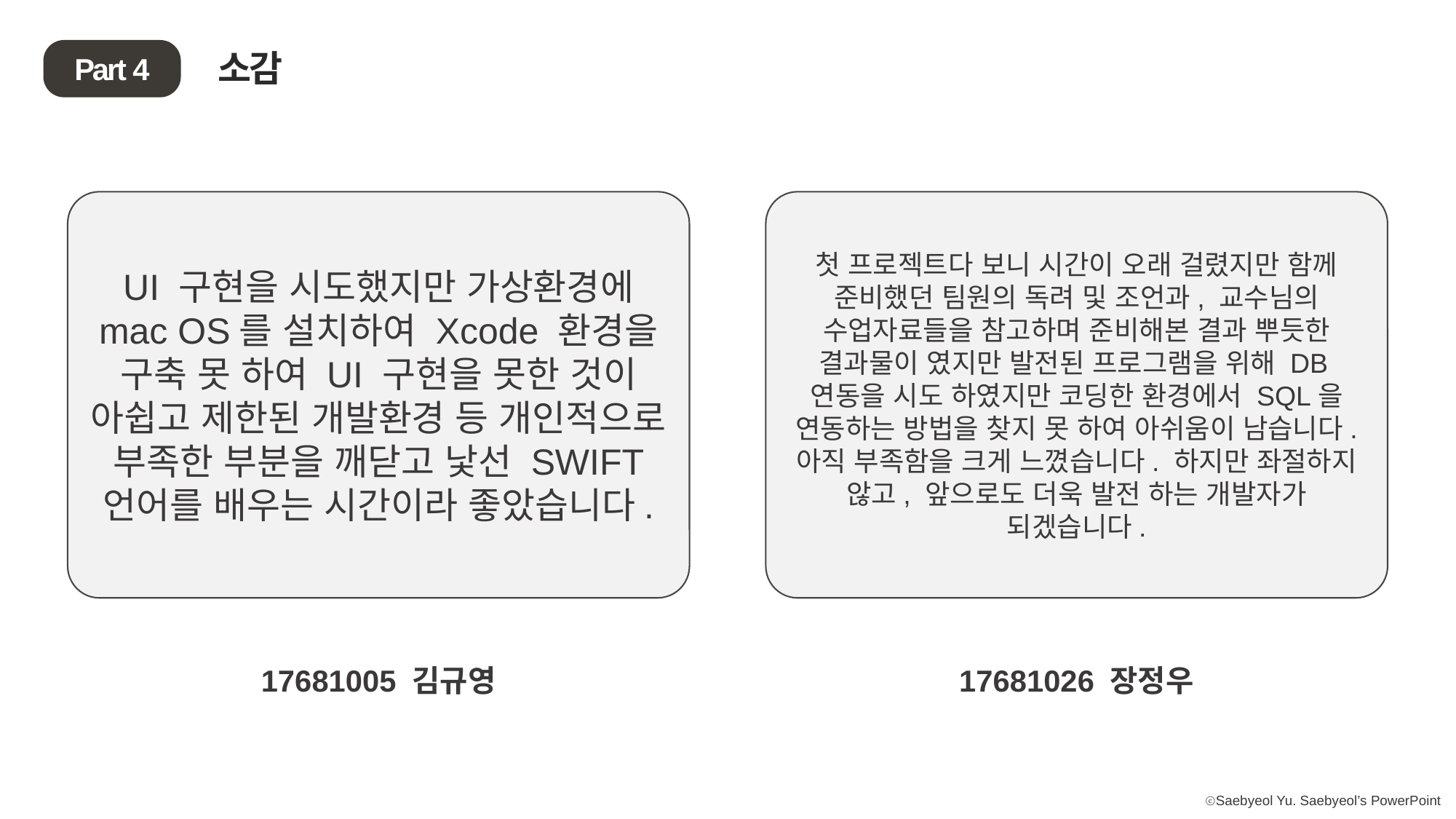

소감
Part 4
첫 프로젝트다 보니 시간이 오래 걸렸지만 함께 준비했던 팀원의 독려 및 조언과, 교수님의 수업자료들을 참고하며 준비해본 결과 뿌듯한 결과물이 였지만 발전된 프로그램을 위해 DB연동을 시도 하였지만 코딩한 환경에서 SQL을 연동하는 방법을 찾지 못 하여 아쉬움이 남습니다. 아직 부족함을 크게 느꼈습니다. 하지만 좌절하지 않고, 앞으로도 더욱 발전 하는 개발자가 되겠습니다.
UI 구현을 시도했지만 가상환경에 mac OS를 설치하여 Xcode 환경을 구축 못 하여 UI 구현을 못한 것이 아쉽고 제한된 개발환경 등 개인적으로 부족한 부분을 깨닫고 낯선 SWIFT 언어를 배우는 시간이라 좋았습니다.
17681005 김규영
17681026 장정우